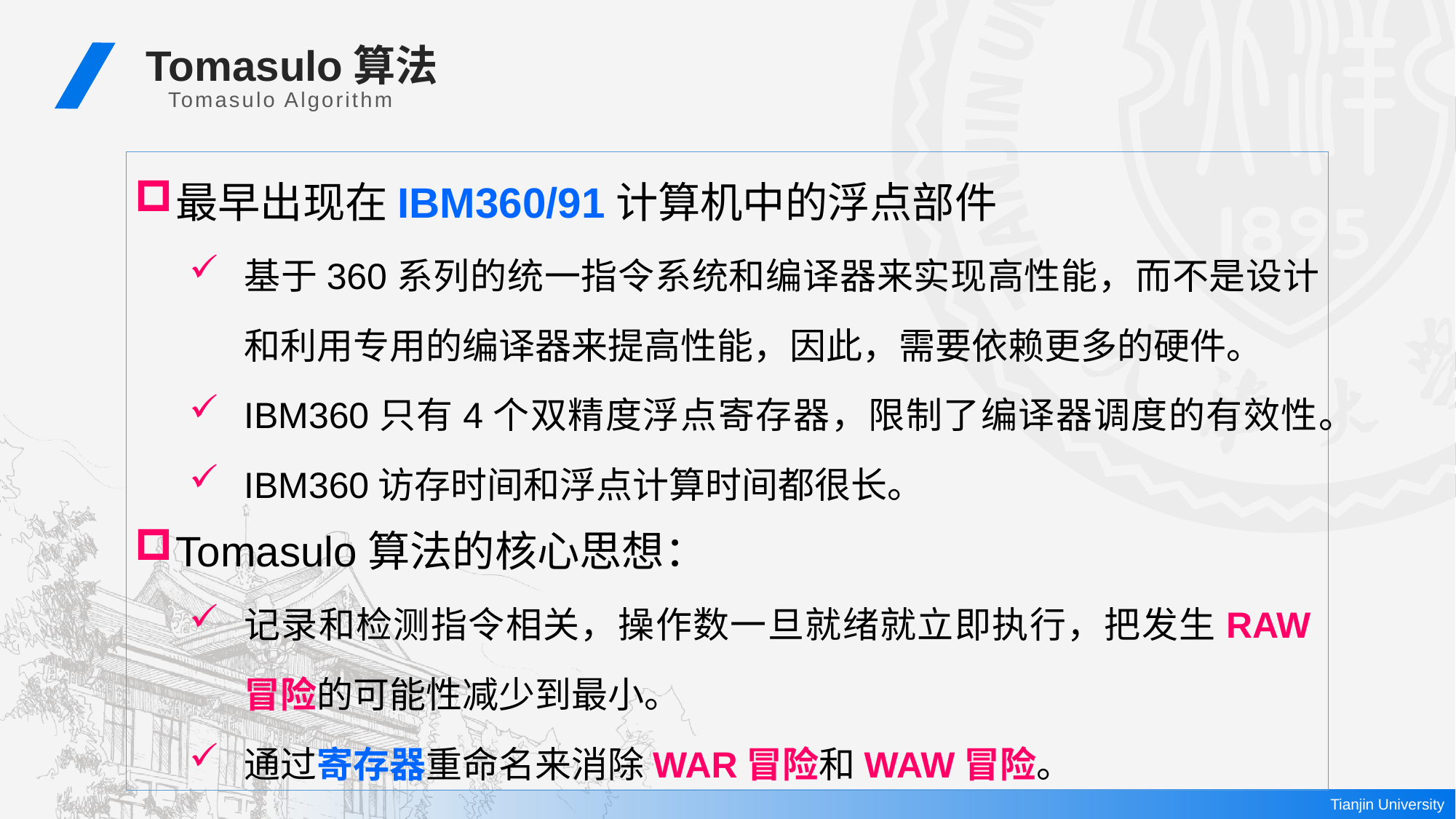

Tomasulo算法
Tomasulo Algorithm
最早出现在IBM360/91计算机中的浮点部件
基于360系列的统一指令系统和编译器来实现高性能，而不是设计和利用专用的编译器来提高性能，因此，需要依赖更多的硬件。
IBM360只有4个双精度浮点寄存器，限制了编译器调度的有效性。
IBM360访存时间和浮点计算时间都很长。
Tomasulo算法的核心思想：
记录和检测指令相关，操作数一旦就绪就立即执行，把发生RAW冒险的可能性减少到最小。
通过寄存器重命名来消除WAR冒险和WAW冒险。